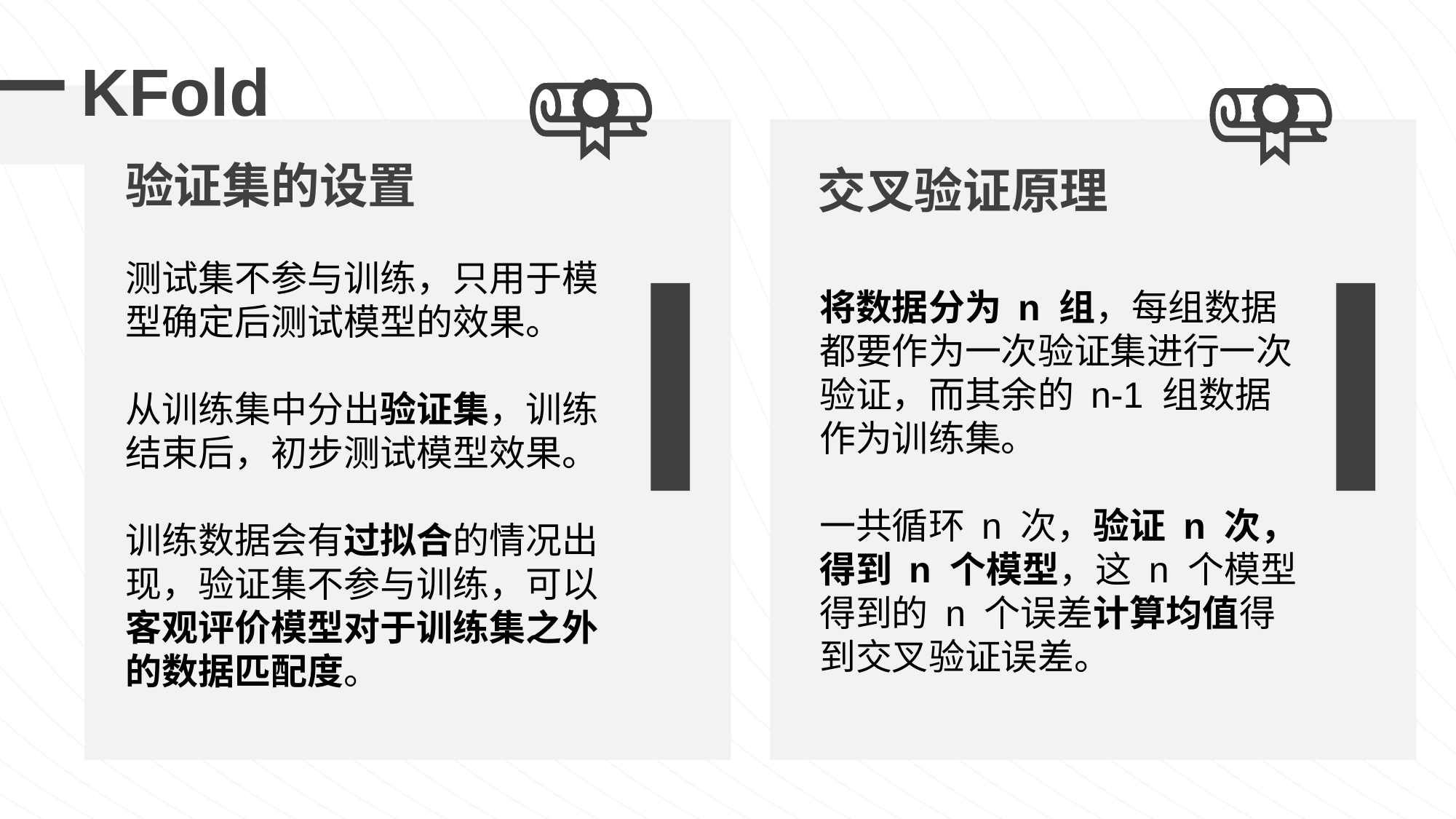

# KFold

验证集的设置
交叉验证原理
测试集不参与训练，只用于模型确定后测试模型的效果。

从训练集中分出验证集，训练结束后，初步测试模型效果。

训练数据会有过拟合的情况出现，验证集不参与训练，可以客观评价模型对于训练集之外的数据匹配度。
将数据分为 n 组，每组数据都要作为一次验证集进行一次验证，而其余的 n-1 组数据作为训练集。

一共循环 n 次，验证 n 次，得到 n 个模型，这 n 个模型得到的 n 个误差计算均值得到交叉验证误差。